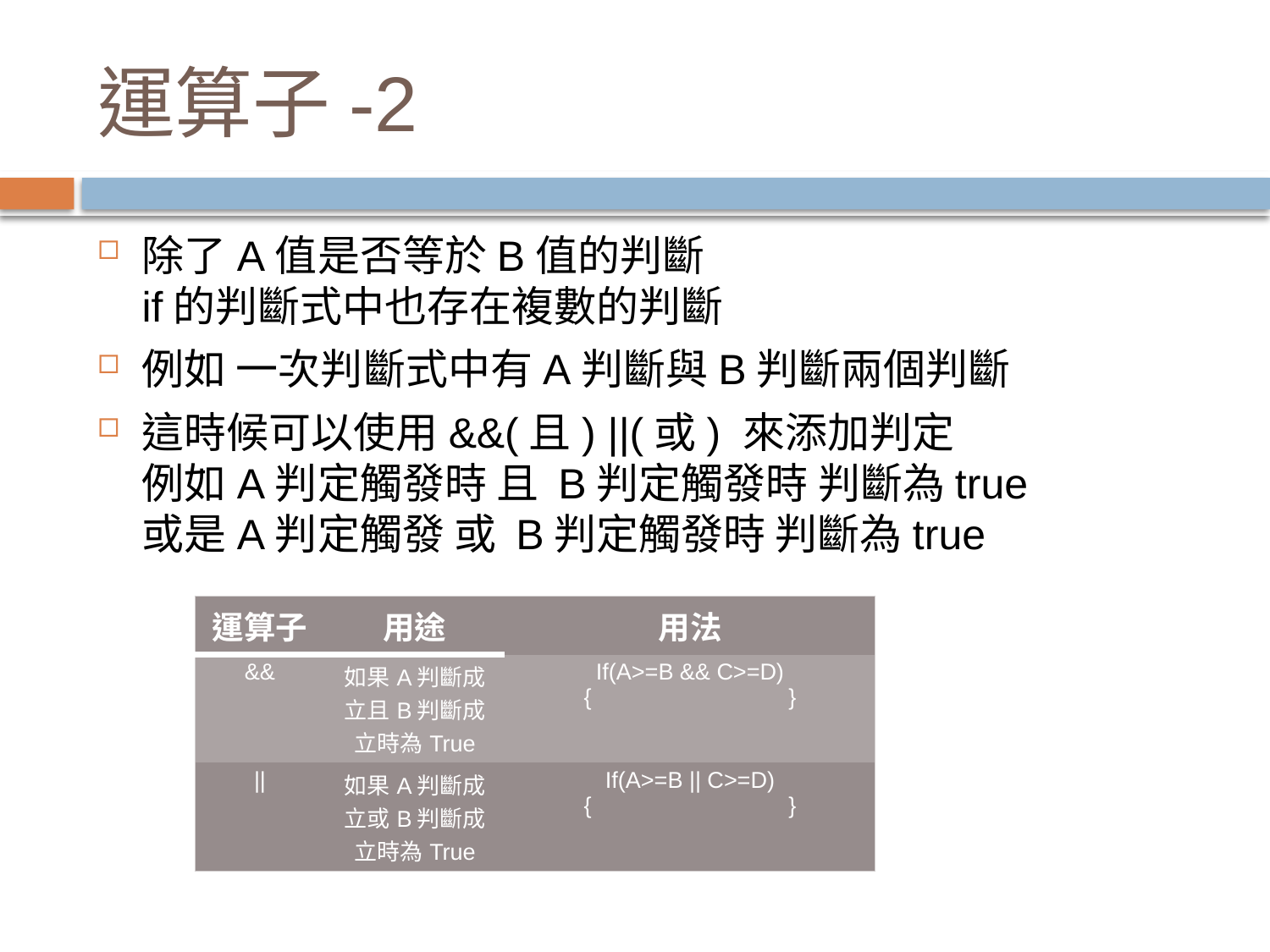

# 運算子-2
除了A值是否等於B值的判斷
if的判斷式中也存在複數的判斷
例如 一次判斷式中有A判斷與B判斷兩個判斷
這時候可以使用&&(且) ||(或) 來添加判定
例如A判定觸發時 且 B判定觸發時 判斷為true
或是A判定觸發 或 B判定觸發時 判斷為true
| 運算子 | 用途 | 用法 |
| --- | --- | --- |
| && | 如果A判斷成立且B判斷成立時為True | If(A>=B && C>=D) { } |
| || | 如果A判斷成立或B判斷成立時為True | If(A>=B || C>=D) { } |